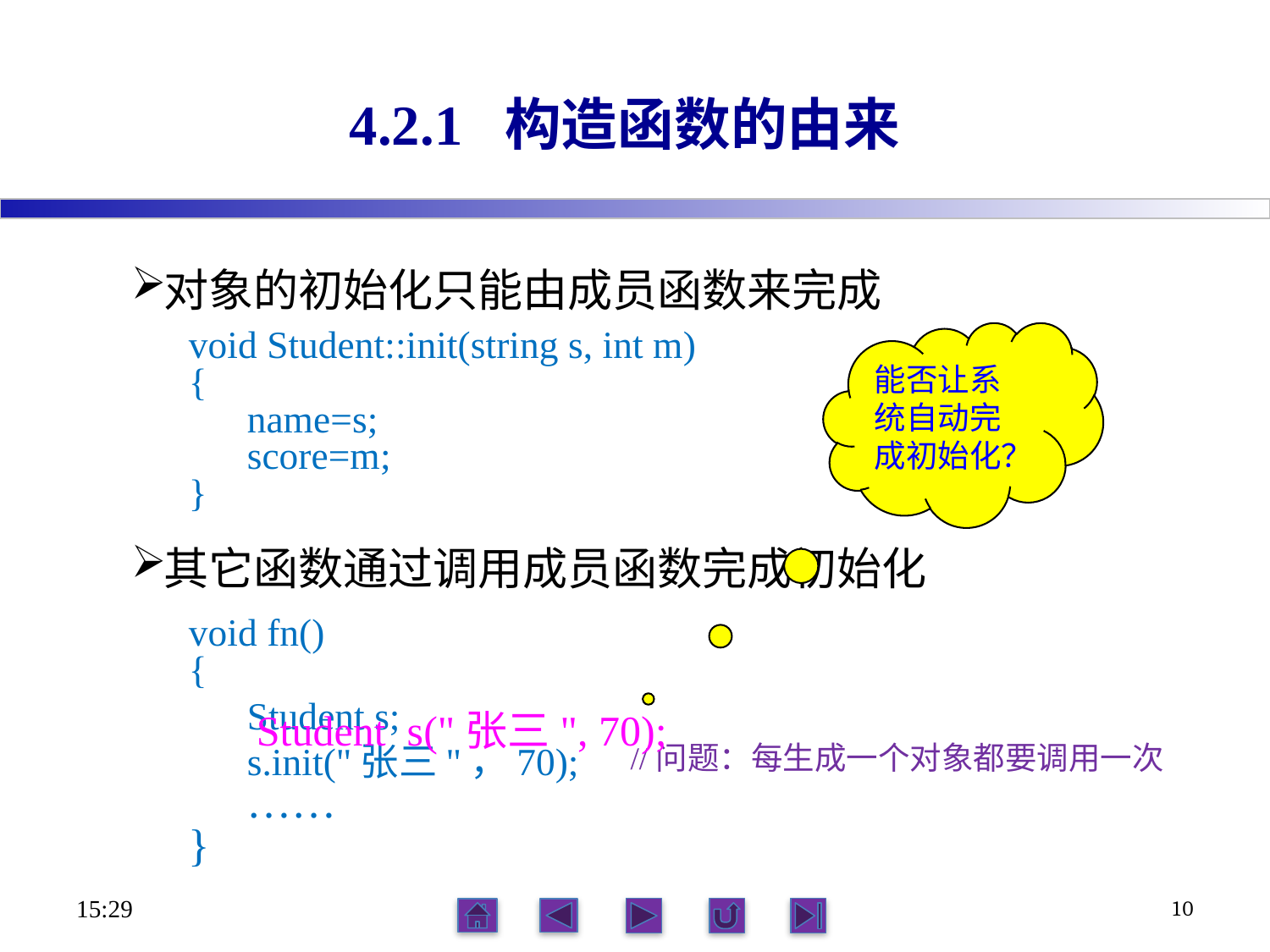

# 4.2.1  构造函数的由来
对象的初始化只能由成员函数来完成
void Student::init(string s, int m)
{
      name=s;
      score=m;
}

其它函数通过调用成员函数完成初始化
void fn()
{
      Student s;
      s.init("张三"，70);
      ……
}
能否让系统自动完成初始化？
Student  s("张三", 70);
//问题：每生成一个对象都要调用一次
15:29
10